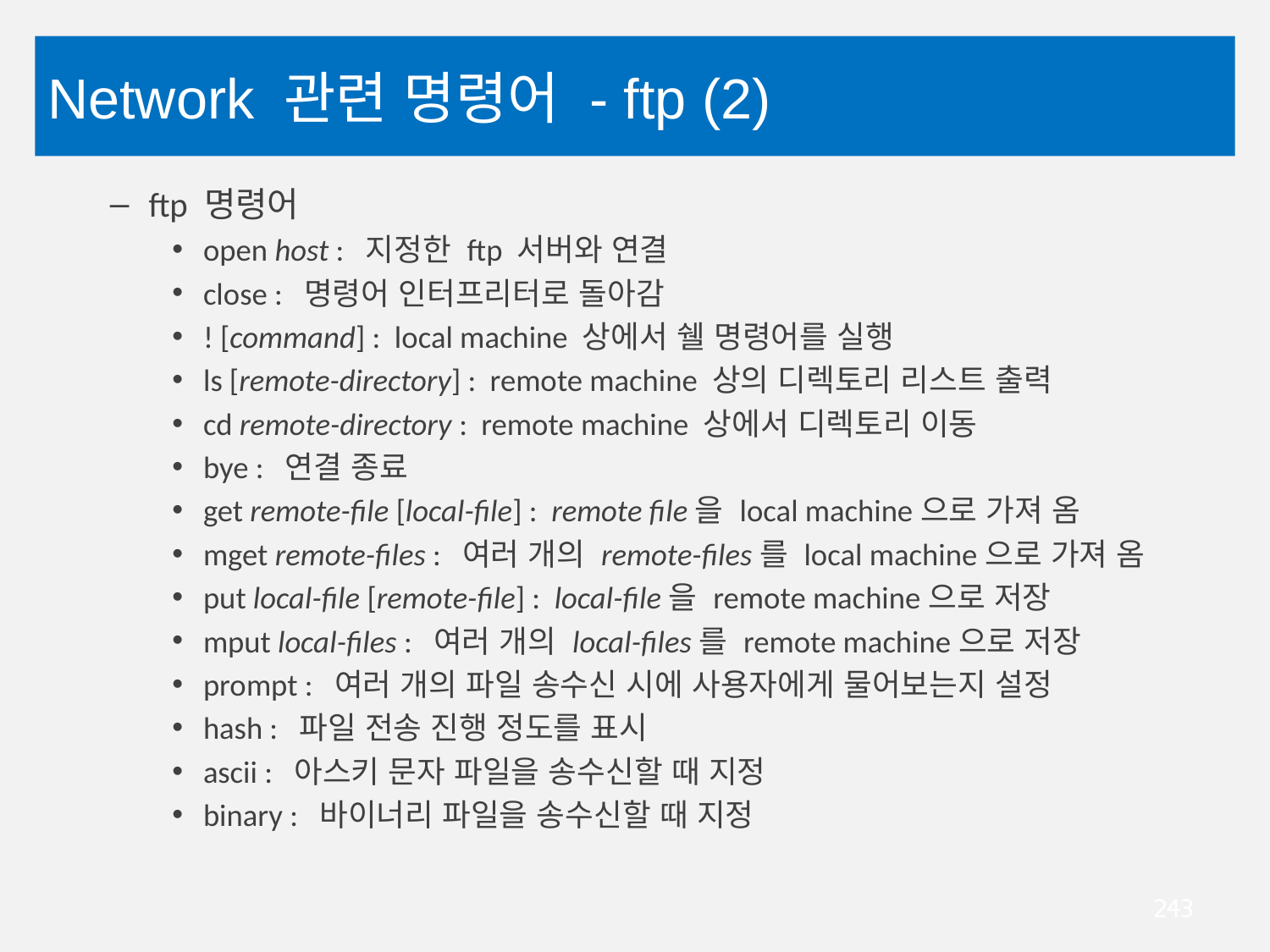

# Network 관련 명령어 - ftp (2)
ftp 명령어
open host :  지정한 ftp 서버와 연결
close :  명령어 인터프리터로 돌아감
! [command] :  local machine 상에서 쉘 명령어를 실행
ls [remote-directory] :  remote machine 상의 디렉토리 리스트 출력
cd remote-directory :  remote machine 상에서 디렉토리 이동
bye :  연결 종료
get remote-file [local-file] :  remote file을 local machine으로 가져 옴
mget remote-files :  여러 개의 remote-files를 local machine으로 가져 옴
put local-file [remote-file] :  local-file을 remote machine으로 저장
mput local-files :  여러 개의 local-files를 remote machine으로 저장
prompt :  여러 개의 파일 송수신 시에 사용자에게 물어보는지 설정
hash :  파일 전송 진행 정도를 표시
ascii :  아스키 문자 파일을 송수신할 때 지정
binary :  바이너리 파일을 송수신할 때 지정
243